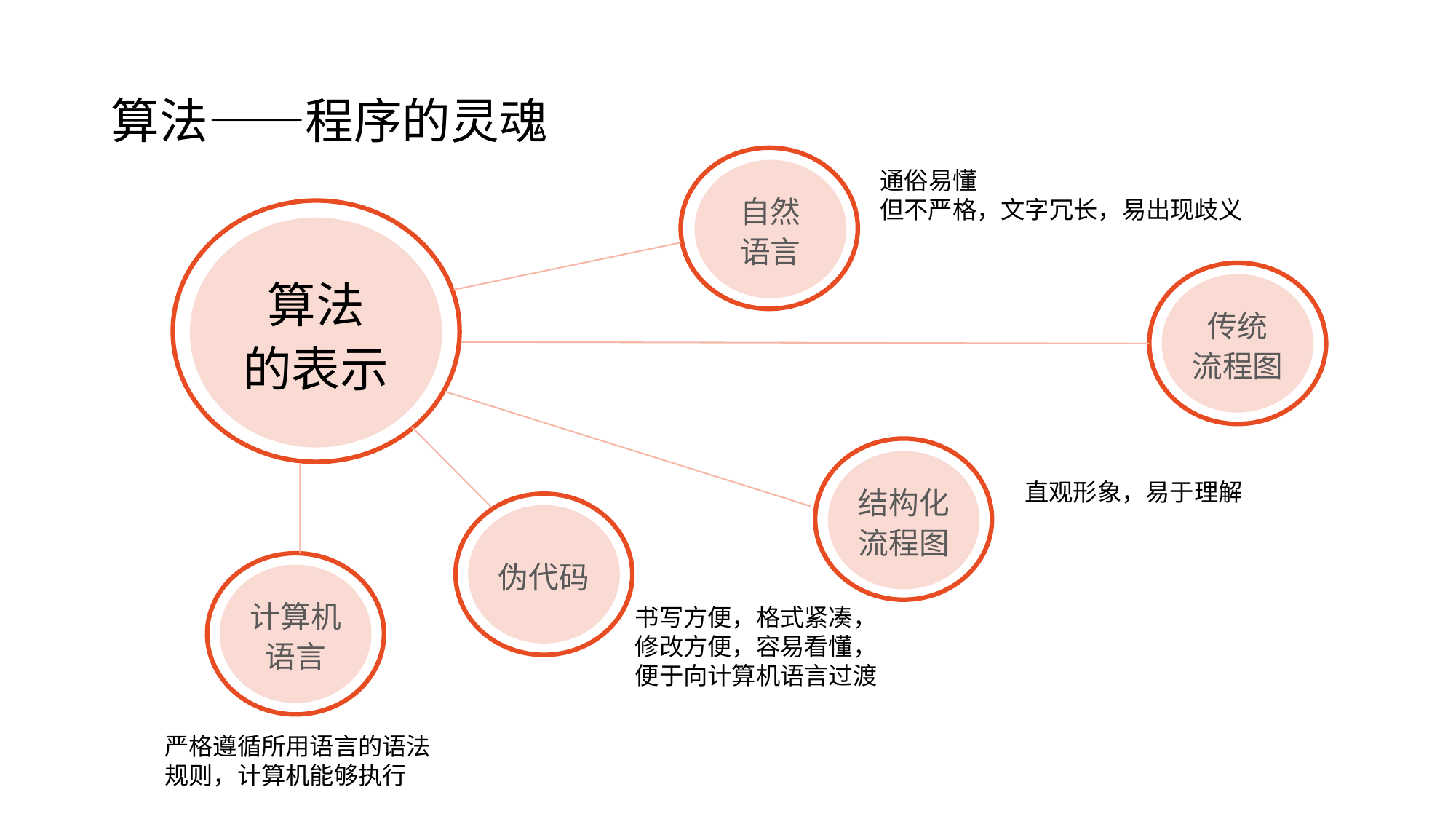

# 算法——程序的灵魂

自然
语言

算法
的表示

传统
流程图

结构化
流程图

伪代码

计算机语言
通俗易懂
但不严格，文字冗长，易出现歧义
直观形象，易于理解
书写方便，格式紧凑，修改方便，容易看懂，便于向计算机语言过渡
严格遵循所用语言的语法规则，计算机能够执行